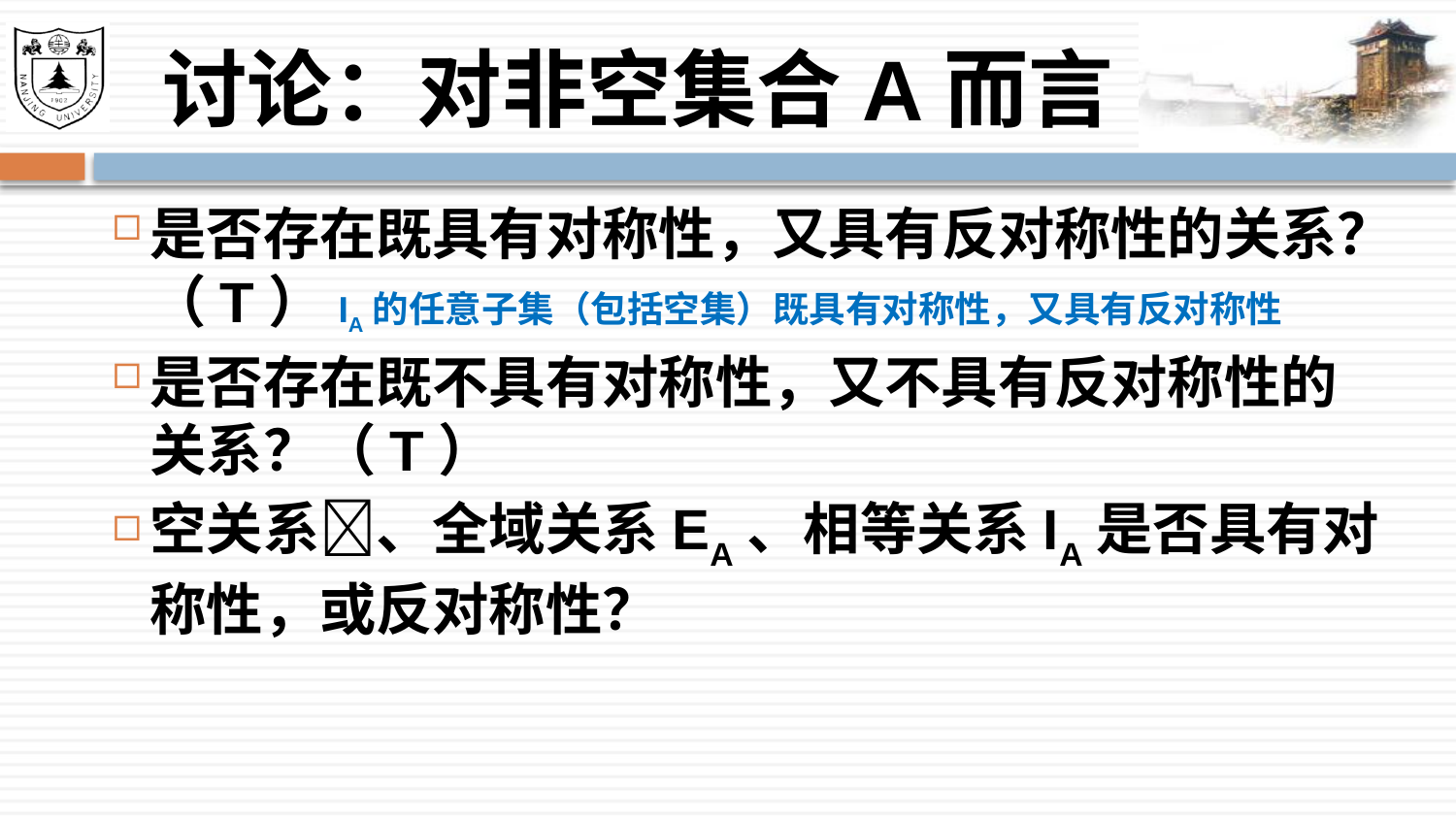

# 讨论：对非空集合A而言
是否存在既具有对称性，又具有反对称性的关系？（T）IA的任意子集（包括空集）既具有对称性，又具有反对称性
是否存在既不具有对称性，又不具有反对称性的关系？（T）
空关系φ、全域关系EA、相等关系IA是否具有对称性，或反对称性？